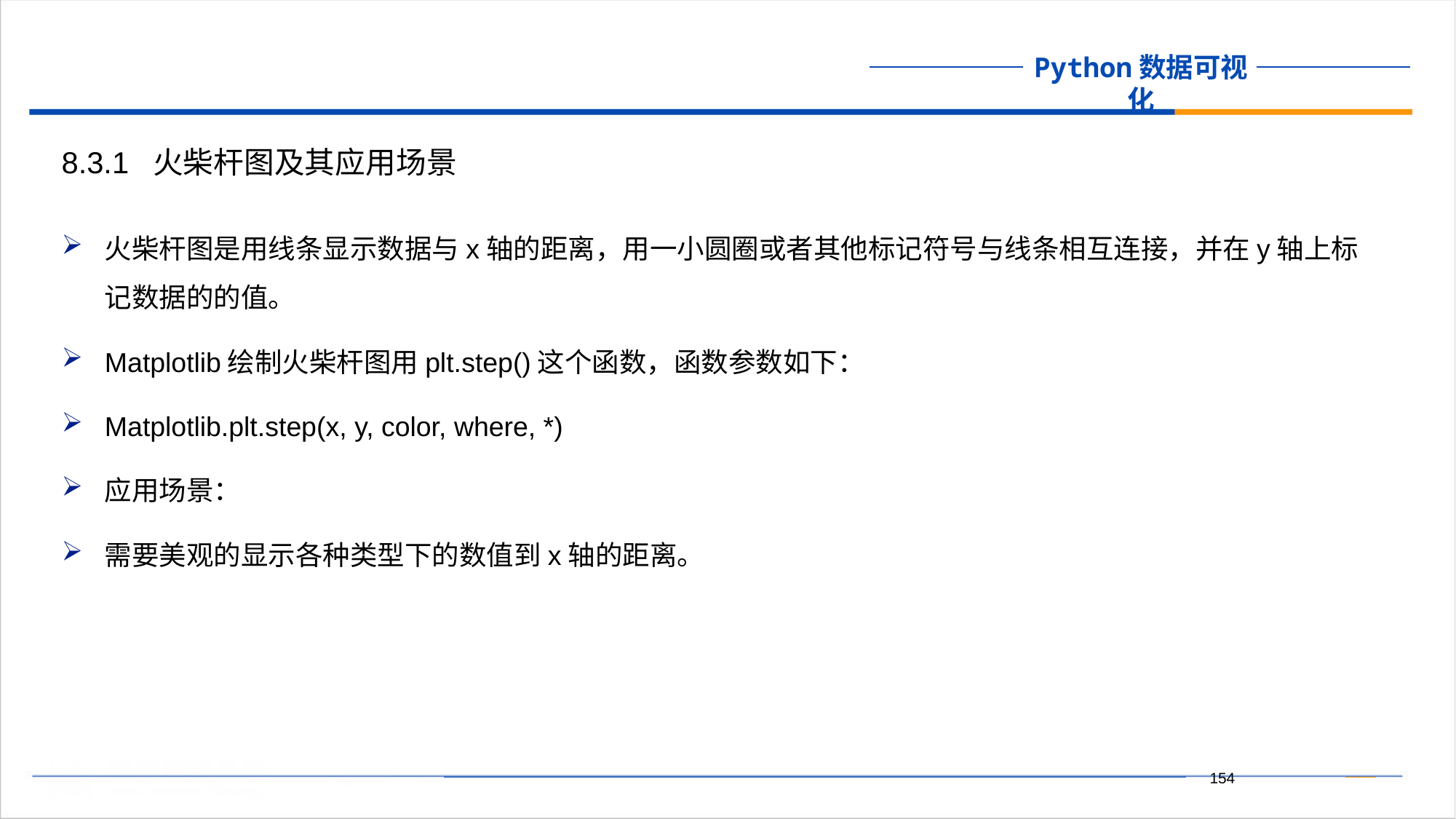

8.3.1  火柴杆图及其应用场景
火柴杆图是用线条显示数据与x轴的距离，用一小圆圈或者其他标记符号与线条相互连接，并在y轴上标记数据的的值。
Matplotlib绘制火柴杆图用plt.step()这个函数，函数参数如下：
Matplotlib.plt.step(x, y, color, where, *)
应用场景：
需要美观的显示各种类型下的数值到x轴的距离。